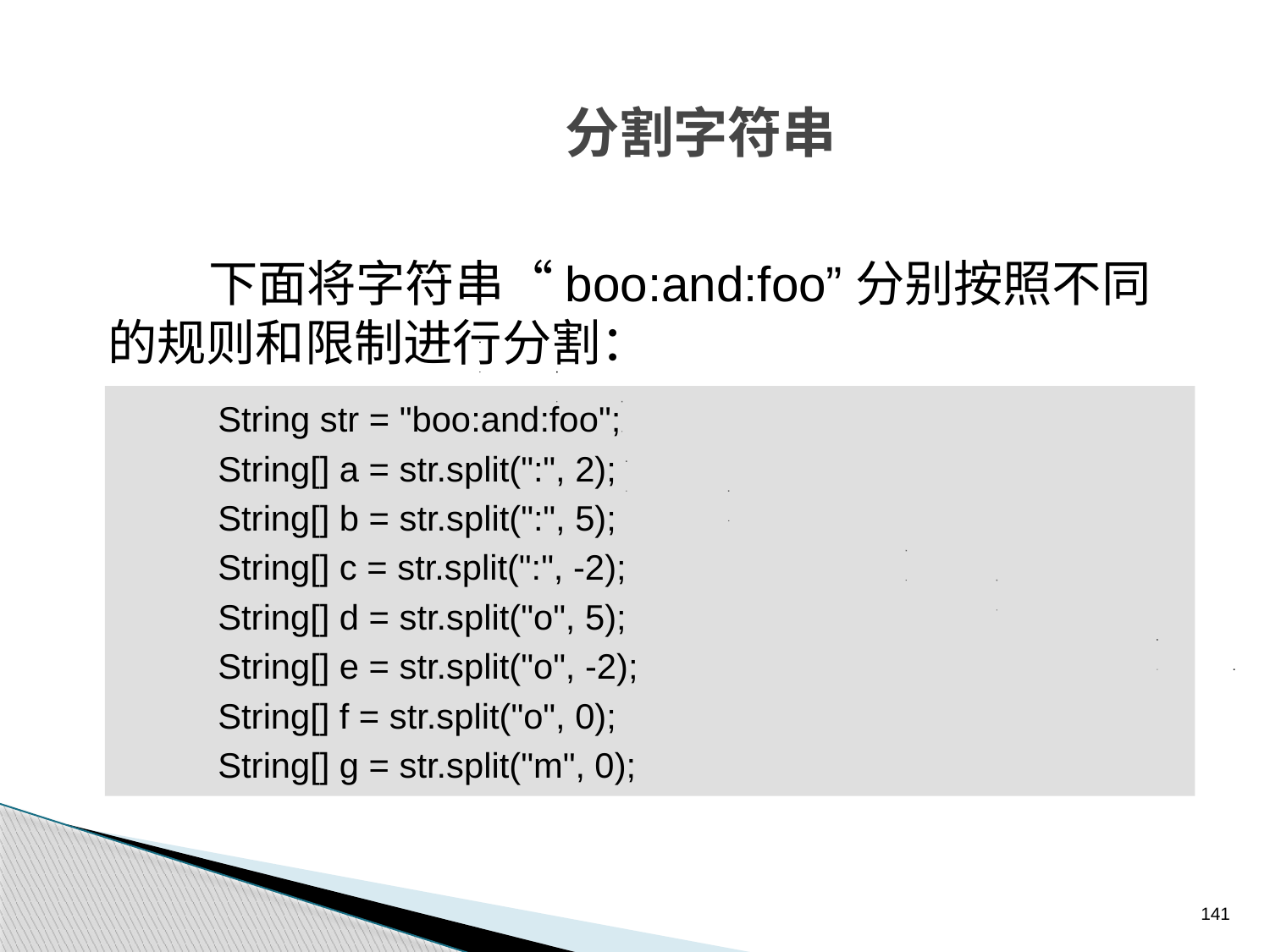

# 分割字符串

下面将字符串“boo:and:foo”分别按照不同的规则和限制进行分割：

String str = "boo:and:foo";
String[] a = str.split(":", 2);
String[] b = str.split(":", 5);
String[] c = str.split(":", -2);
String[] d = str.split("o", 5);
String[] e = str.split("o", -2);
String[] f = str.split("o", 0);
String[] g = str.split("m", 0);

141